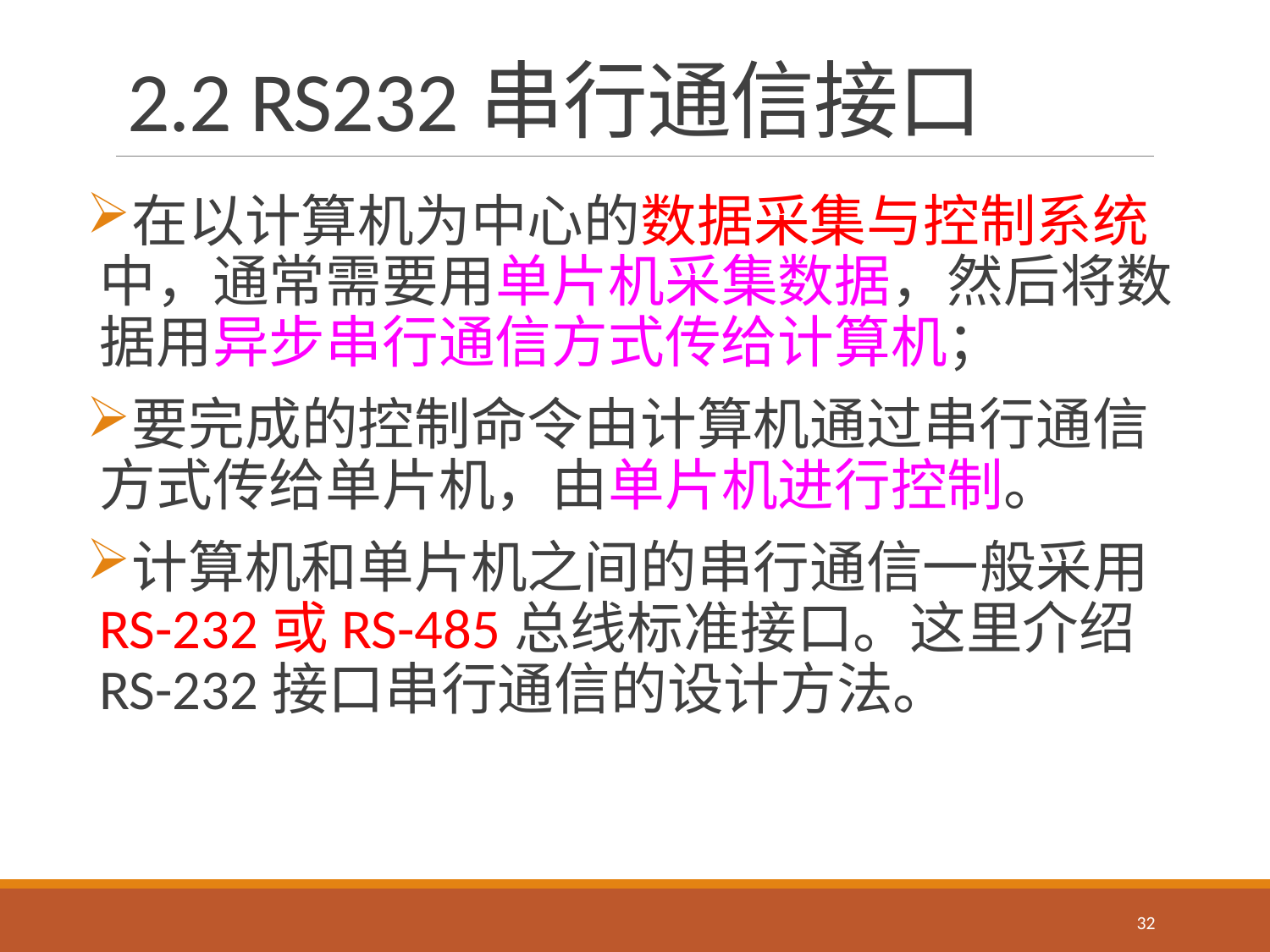

# 2.2 RS232串行通信接口
在以计算机为中心的数据采集与控制系统中，通常需要用单片机采集数据，然后将数据用异步串行通信方式传给计算机；
要完成的控制命令由计算机通过串行通信方式传给单片机，由单片机进行控制。
计算机和单片机之间的串行通信一般采用RS-232或RS-485总线标准接口。这里介绍RS-232接口串行通信的设计方法。
32